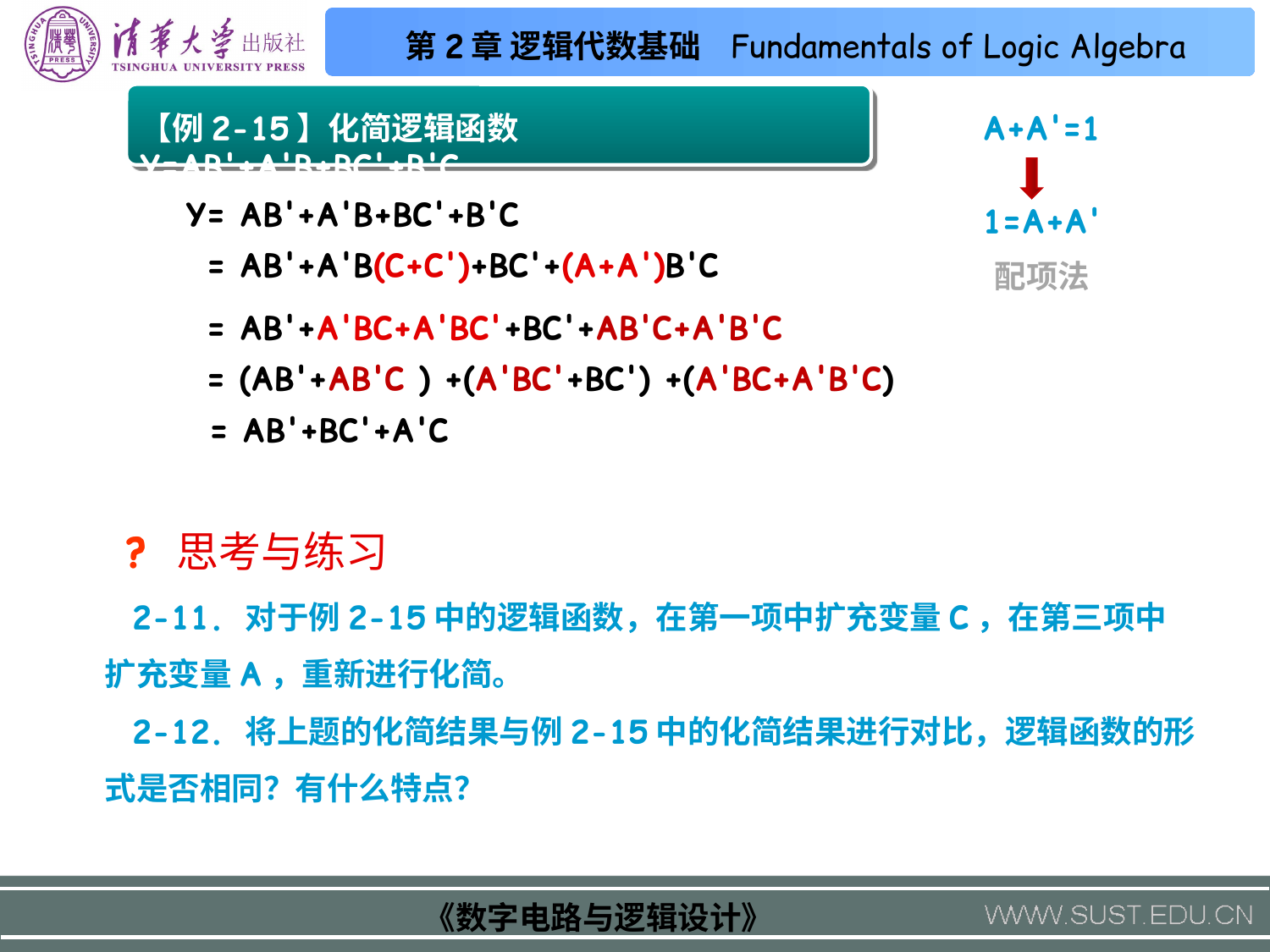

【例2-15】化简逻辑函数Y=AB'+A'B+BC'+B'C
A+A'=1

  Y= AB'+A'B+BC'+B'C
1=A+A'
= AB'+A'B(C+C')+BC'+(A+A')B'C
配项法
= AB'+A'BC+A'BC'+BC'+AB'C+A'B'C
= (AB'+AB'C ) +(A'BC'+BC') +(A'BC+A'B'C)
= AB'+BC'+A'C
? 思考与练习
  2-11. 对于例2-15中的逻辑函数，在第一项中扩充变量C，在第三项中扩充变量A，重新进行化简。
  2-12. 将上题的化简结果与例2-15中的化简结果进行对比，逻辑函数的形式是否相同？有什么特点？